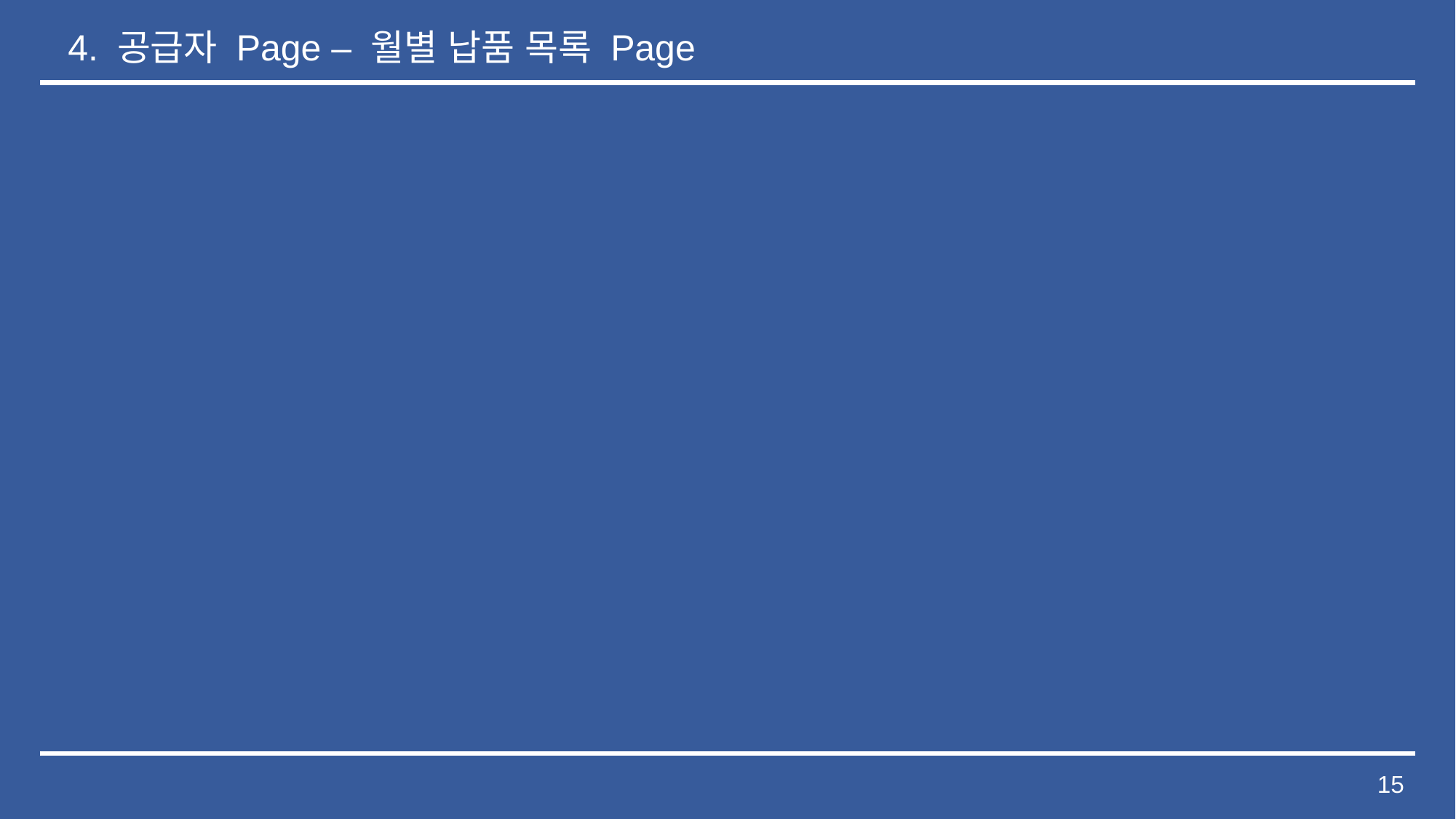

4. 공급자 Page – 월별 납품 목록 Page
15